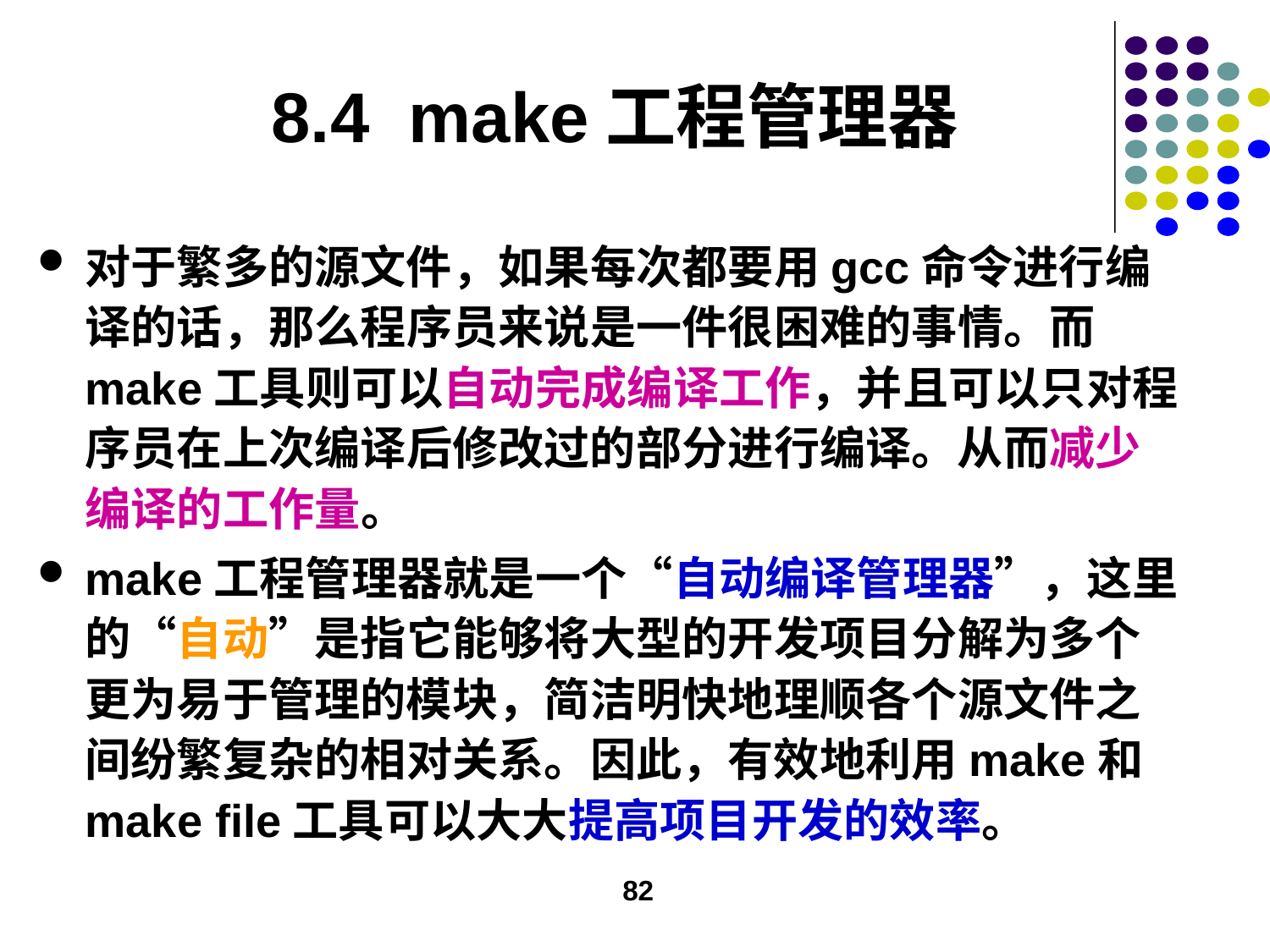

8.4  make工程管理器
对于繁多的源文件，如果每次都要用gcc命令进行编译的话，那么程序员来说是一件很困难的事情。而make工具则可以自动完成编译工作，并且可以只对程序员在上次编译后修改过的部分进行编译。从而减少编译的工作量。
make工程管理器就是一个“自动编译管理器”，这里的“自动”是指它能够将大型的开发项目分解为多个更为易于管理的模块，简洁明快地理顺各个源文件之间纷繁复杂的相对关系。因此，有效地利用make和make file工具可以大大提高项目开发的效率。
82